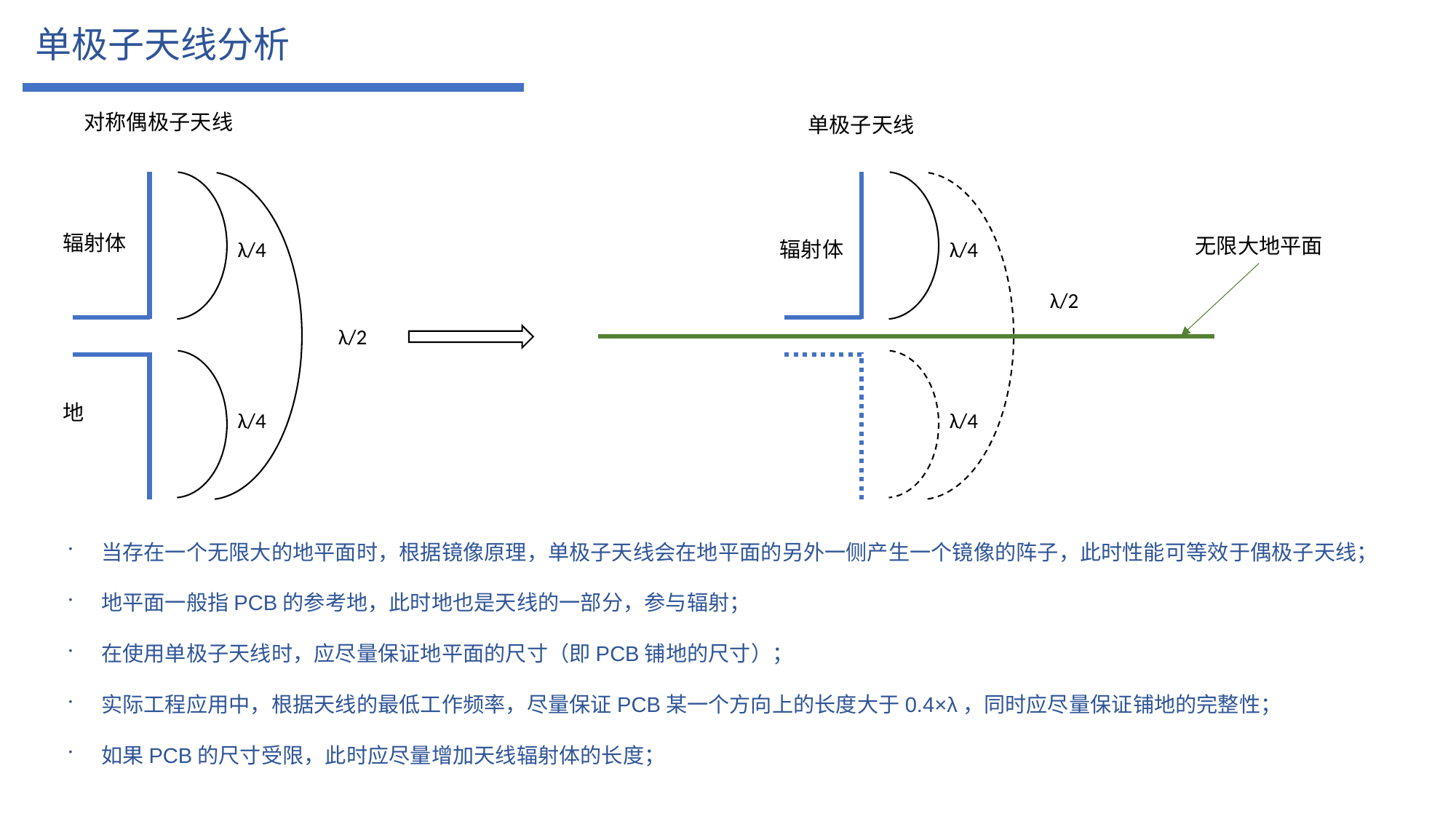

单极子天线分析
对称偶极子天线
单极子天线

辐射体
无限大地平面
λ/4
λ/4
辐射体
λ/2
λ/2

地
λ/4
λ/4
当存在一个无限大的地平面时，根据镜像原理，单极子天线会在地平面的另外一侧产生一个镜像的阵子，此时性能可等效于偶极子天线；

地平面一般指PCB的参考地，此时地也是天线的一部分，参与辐射；

在使用单极子天线时，应尽量保证地平面的尺寸（即PCB铺地的尺寸）；

实际工程应用中，根据天线的最低工作频率，尽量保证PCB某一个方向上的长度大于0.4×λ，同时应尽量保证铺地的完整性；

如果PCB的尺寸受限，此时应尽量增加天线辐射体的长度；